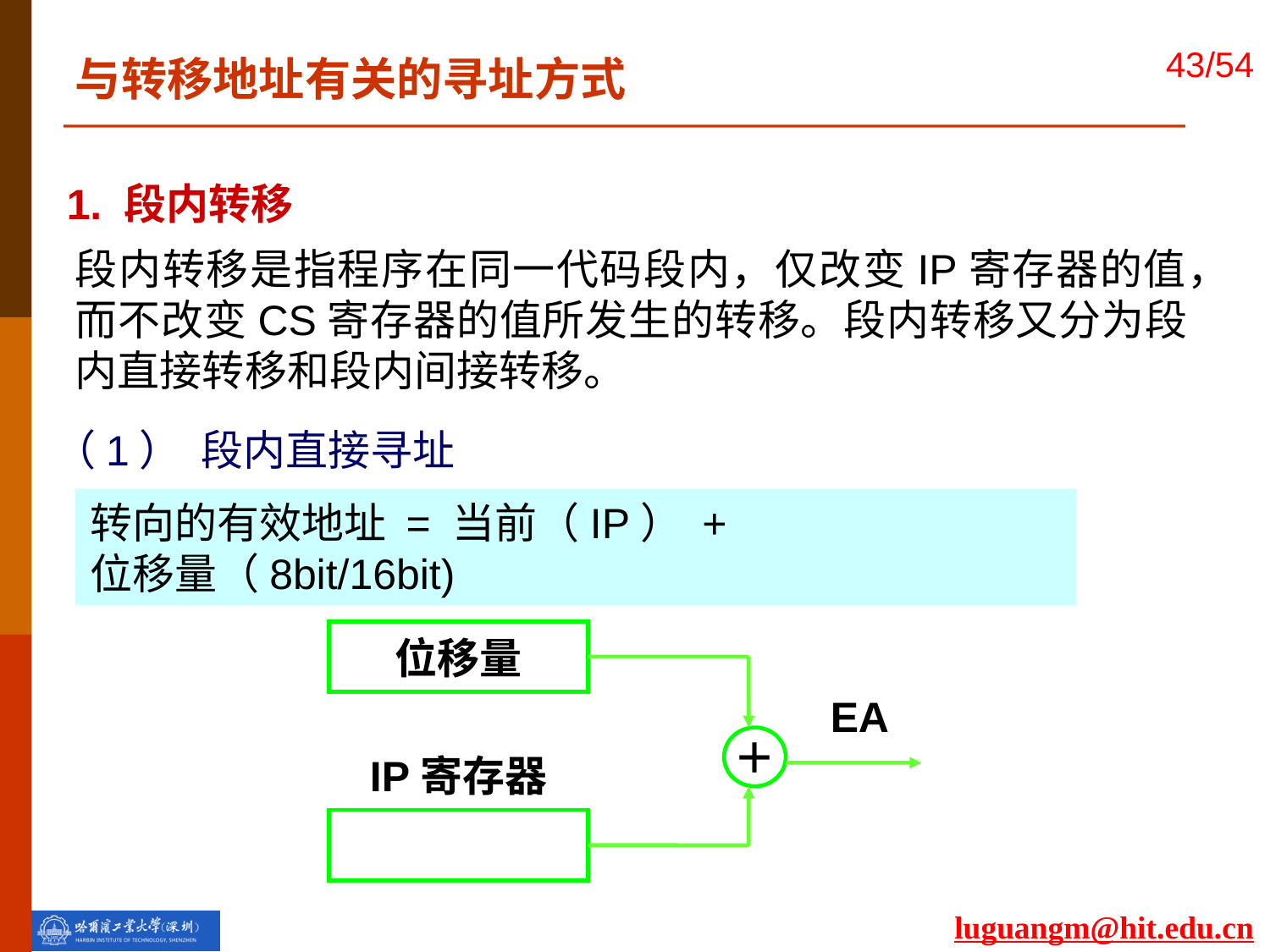

与转移地址有关的寻址方式
1. 段内转移
段内转移是指程序在同一代码段内，仅改变IP寄存器的值，而不改变CS寄存器的值所发生的转移。段内转移又分为段内直接转移和段内间接转移。
（1）  段内直接寻址
转向的有效地址 = 当前（IP） + 位移量（8bit/16bit)
位移量

EA
＋
IP寄存器